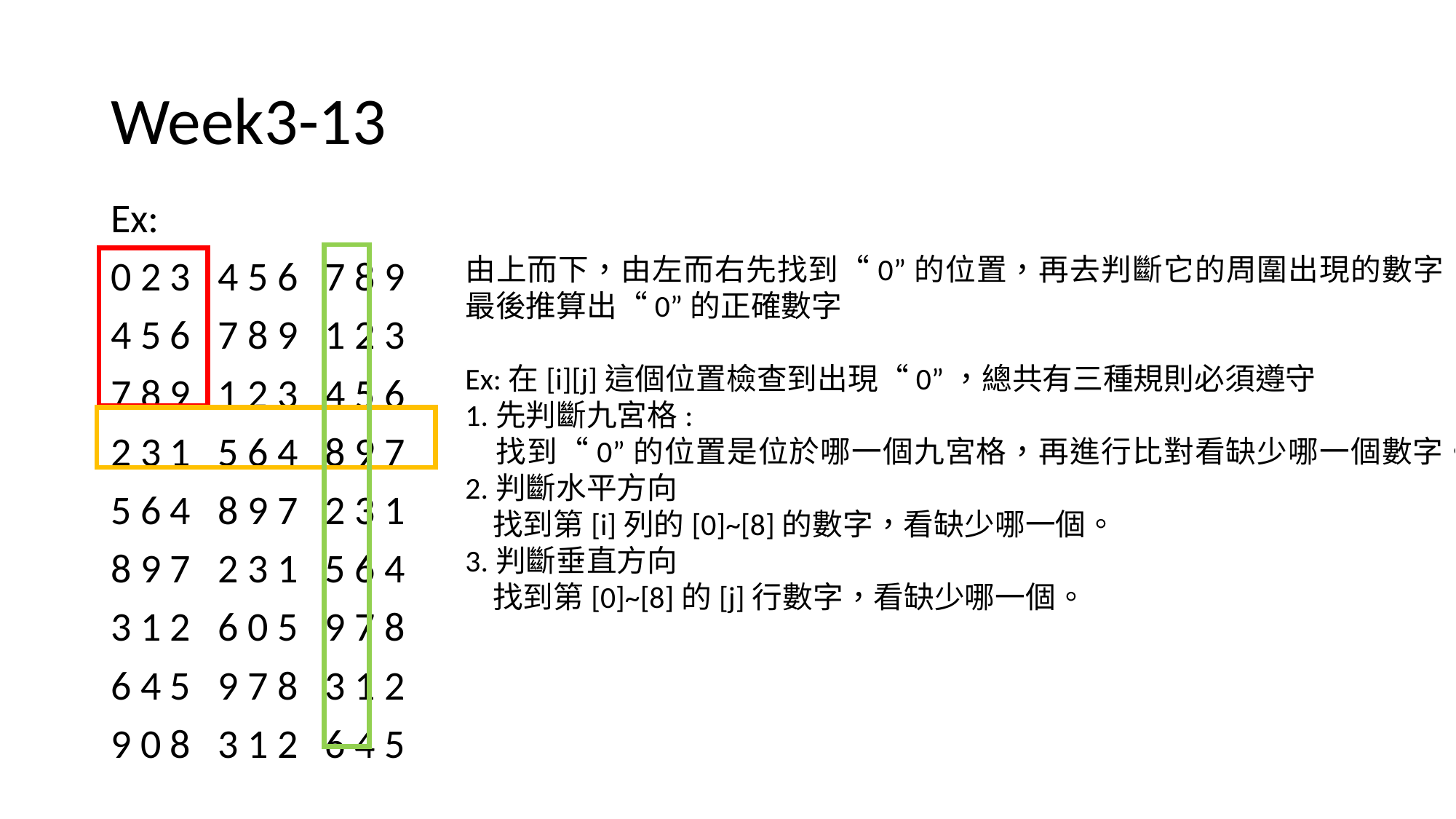

# Week3-13
Ex:
0 2 3   4 5 6   7 8 9
4 5 6   7 8 9   1 2 3
7 8 9   1 2 3   4 5 6
2 3 1   5 6 4   8 9 7
5 6 4   8 9 7   2 3 1
8 9 7   2 3 1   5 6 4
3 1 2   6 0 5   9 7 8
6 4 5   9 7 8   3 1 2
9 0 8   3 1 2   6 4 5

由上而下，由左而右先找到“0”的位置，再去判斷它的周圍出現的數字，
最後推算出“0”的正確數字

Ex:在[i][j]這個位置檢查到出現“0”，總共有三種規則必須遵守
1.先判斷九宮格:
   找到“0”的位置是位於哪一個九宮格，再進行比對看缺少哪一個數字。
2.判斷水平方向
   找到第[i]列的[0]~[8]的數字，看缺少哪一個。
3.判斷垂直方向
   找到第[0]~[8]的[j]行數字，看缺少哪一個。